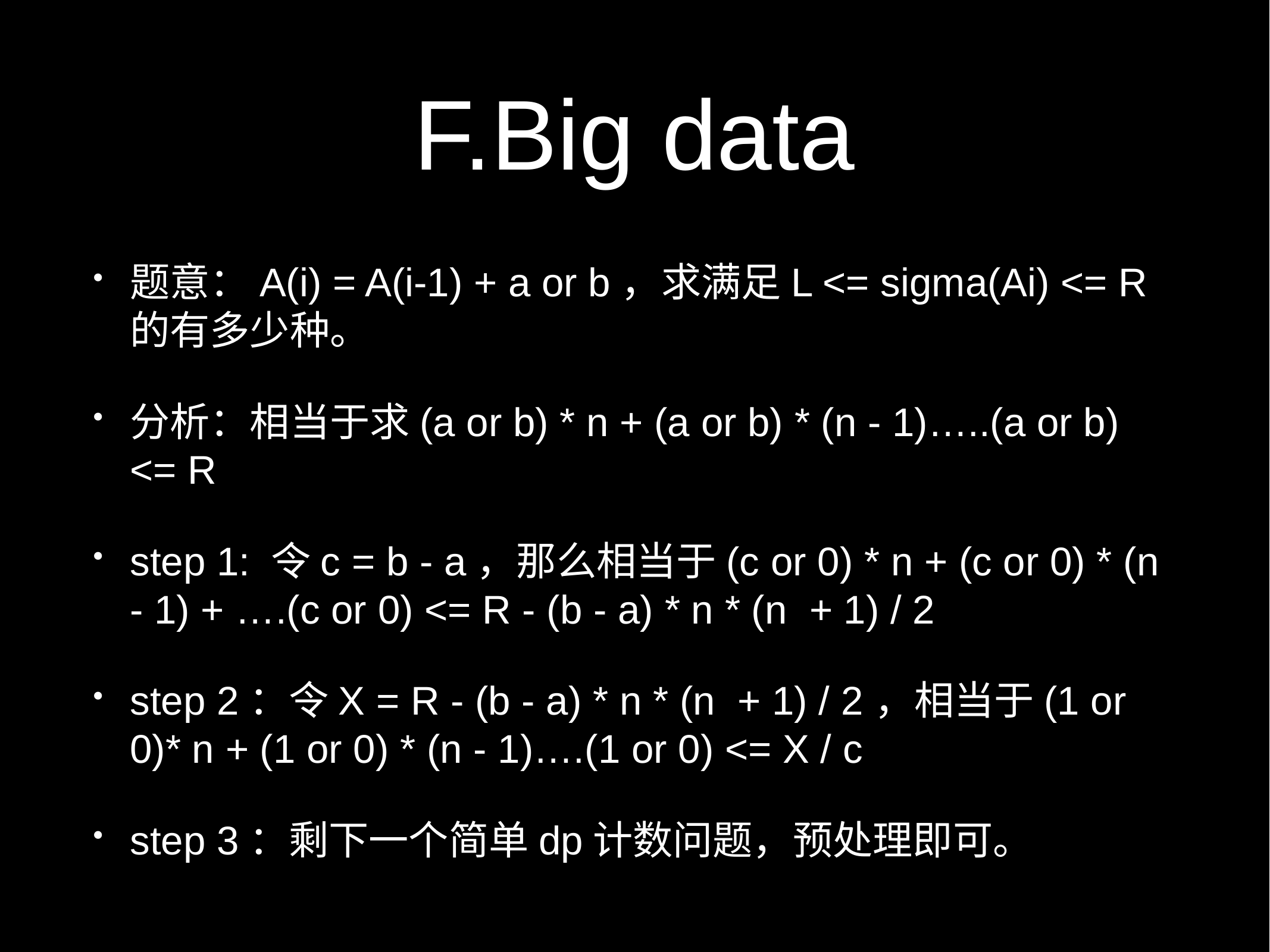

# F.Big data
题意：A(i) = A(i-1) + a or b，求满足L <= sigma(Ai) <= R的有多少种。
分析：相当于求(a or b) * n + (a or b) * (n - 1)…..(a or b) <= R
step 1: 令c = b - a，那么相当于(c or 0) * n + (c or 0) * (n - 1) + ….(c or 0) <= R - (b - a) * n * (n  + 1) / 2
step 2：令X = R - (b - a) * n * (n  + 1) / 2，相当于(1 or 0)* n + (1 or 0) * (n - 1)….(1 or 0) <= X / c
step 3：剩下一个简单dp计数问题，预处理即可。